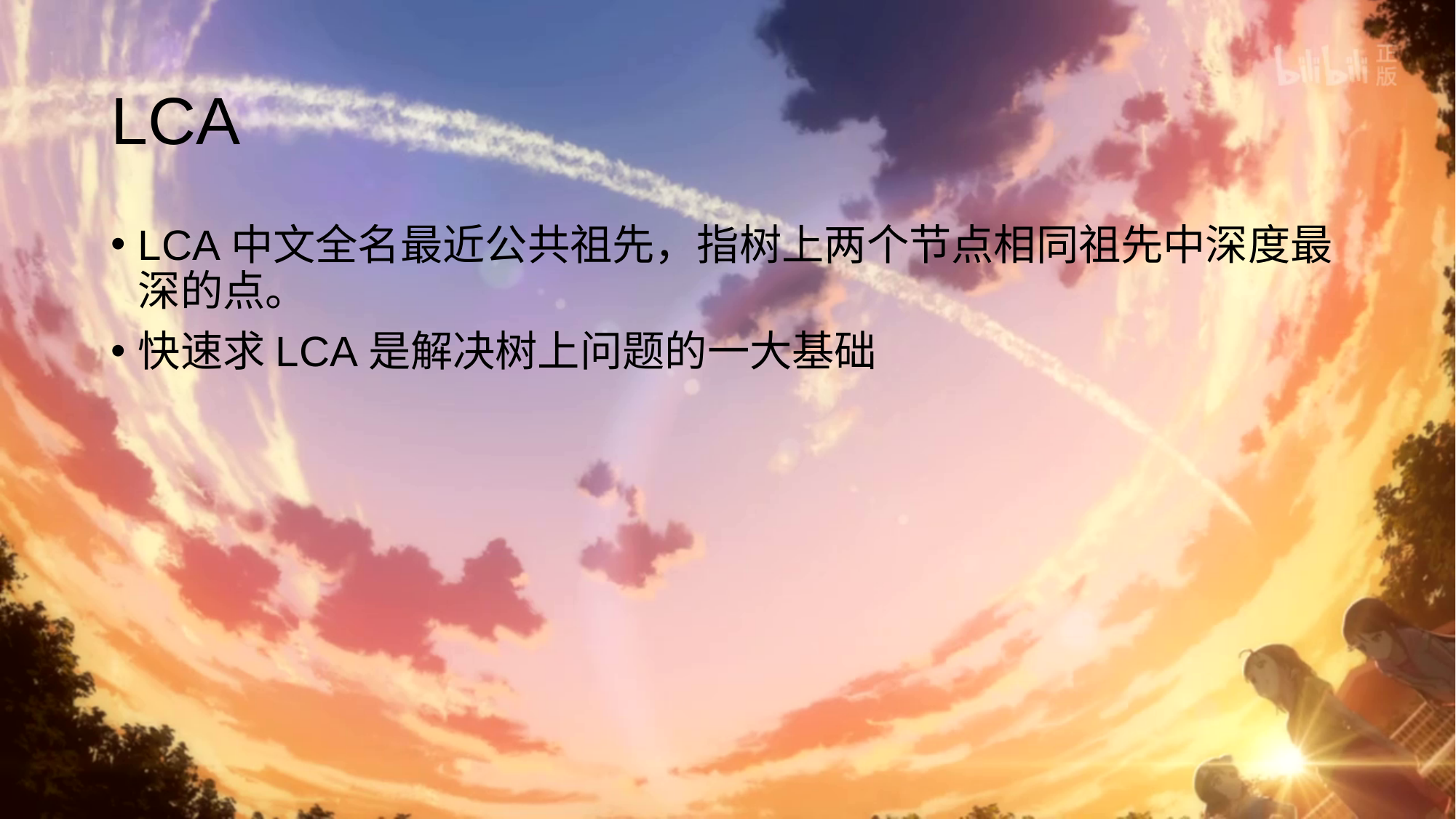

# LCA
LCA中文全名最近公共祖先，指树上两个节点相同祖先中深度最深的点。
快速求LCA是解决树上问题的一大基础